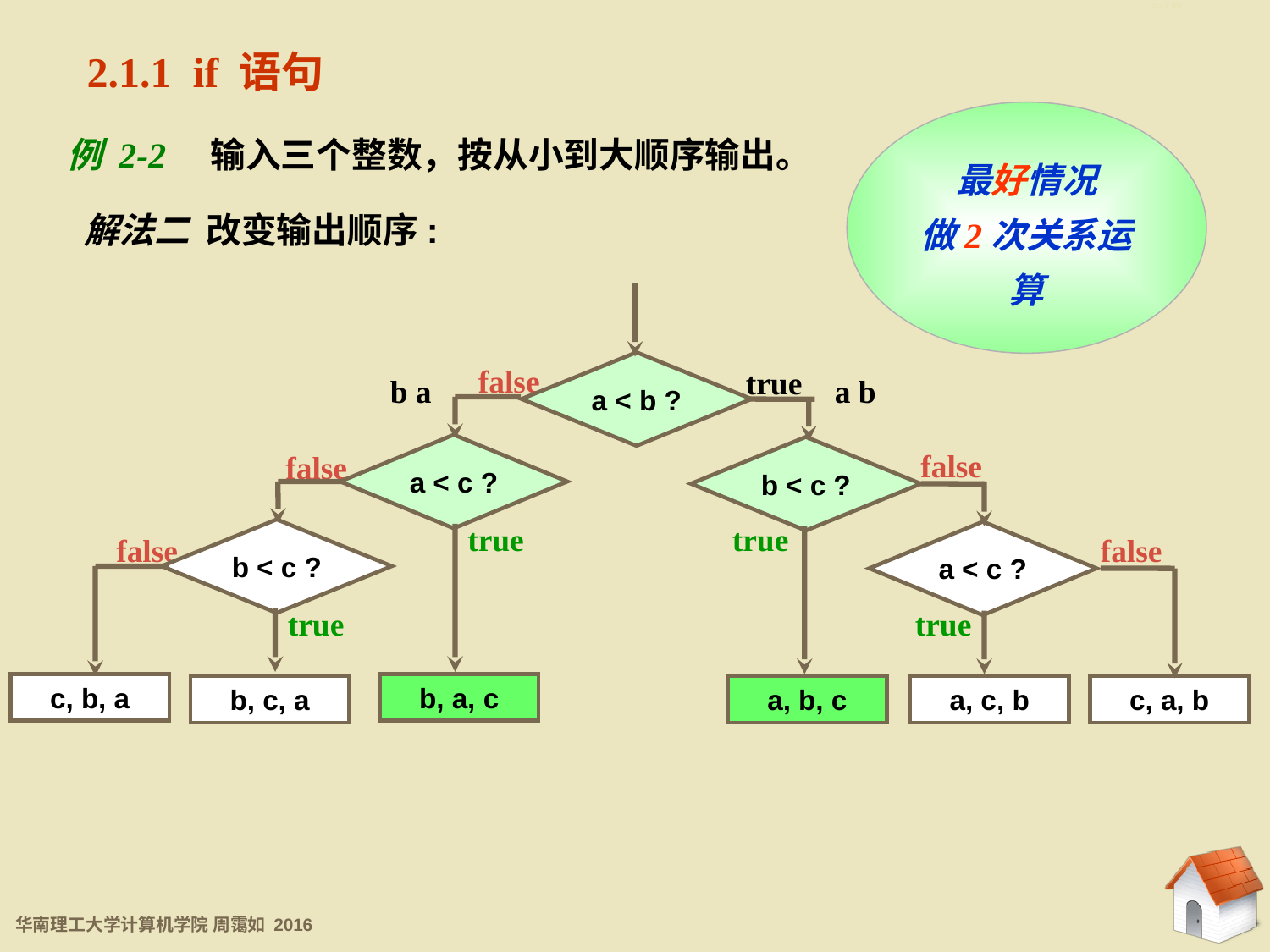

2.1.1  if 语句
2.1.1  if 语句
例 2-2    输入三个整数，按从小到大顺序输出。
最好情况
做2次关系运算
解法二  改变输出顺序:

false
true
a < b ?
b a
a b

a < c ?

false
false
b < c ?

b < c ?

true
true
false

false

a < c ?

true
true

c, b, a
b, a, c
b, c, a
a, b, c
a, c, b
c, a, b